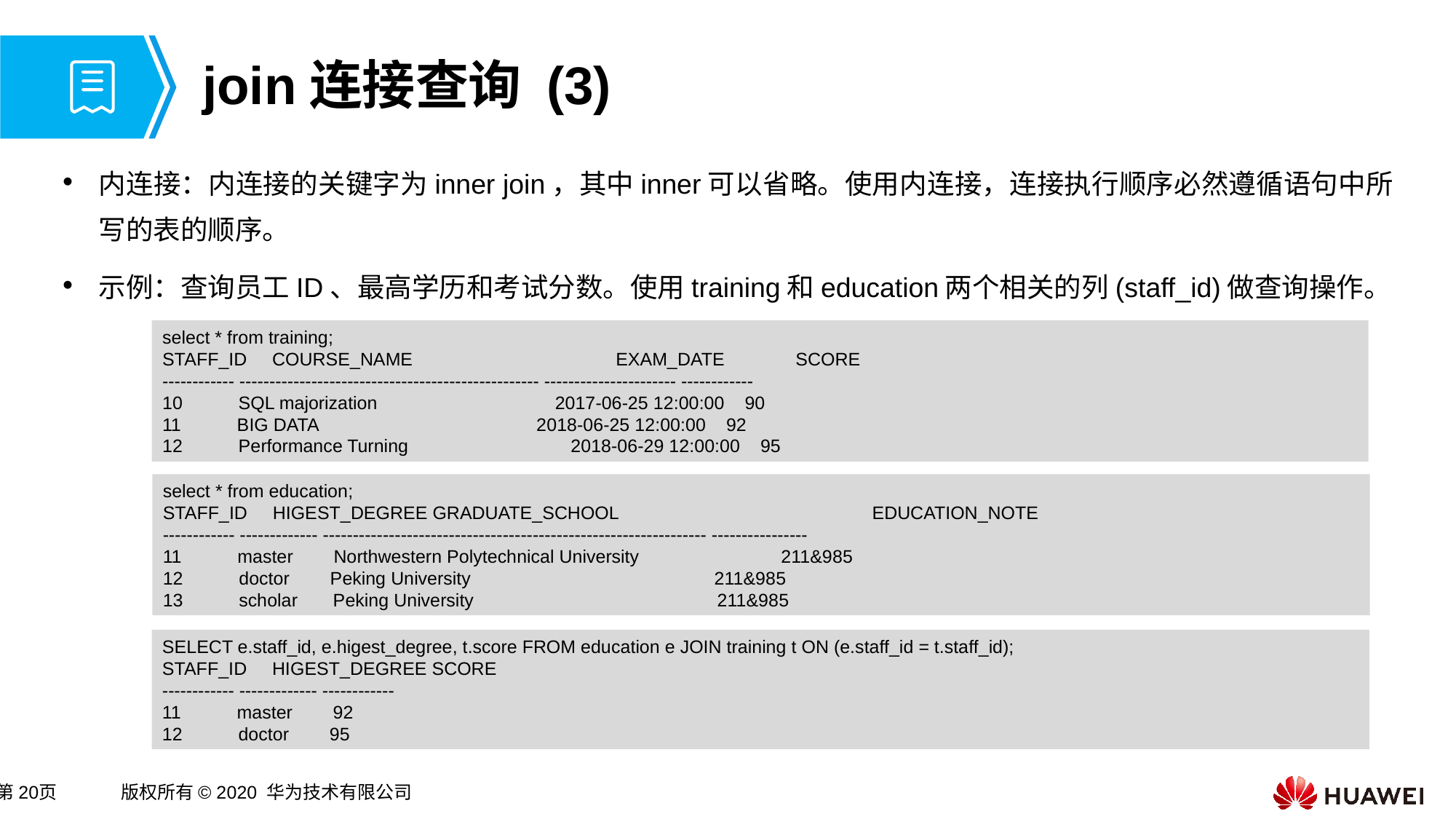

# join连接查询 (3)
内连接：内连接的关键字为inner join，其中inner可以省略。使用内连接，连接执行顺序必然遵循语句中所写的表的顺序。
示例：查询员工ID、最高学历和考试分数。使用training和education两个相关的列(staff_id)做查询操作。
select * from training;
STAFF_ID     COURSE_NAME                                        EXAM_DATE              SCORE
------------ -------------------------------------------------- ---------------------- ------------
10           SQL majorization                                   2017-06-25 12:00:00    90
11           BIG DATA                                           2018-06-25 12:00:00    92
12           Performance Turning                                2018-06-29 12:00:00    95
select * from education;
STAFF_ID     HIGEST_DEGREE GRADUATE_SCHOOL                                                  EDUCATION_NOTE
------------ ------------- ---------------------------------------------------------------- ----------------
11           master        Northwestern Polytechnical University                            211&985
12           doctor        Peking University                                                211&985
13           scholar       Peking University                                                211&985
SELECT e.staff_id, e.higest_degree, t.score FROM education e JOIN training t ON (e.staff_id = t.staff_id);
STAFF_ID     HIGEST_DEGREE SCORE
------------ ------------- ------------
11           master        92
12           doctor        95